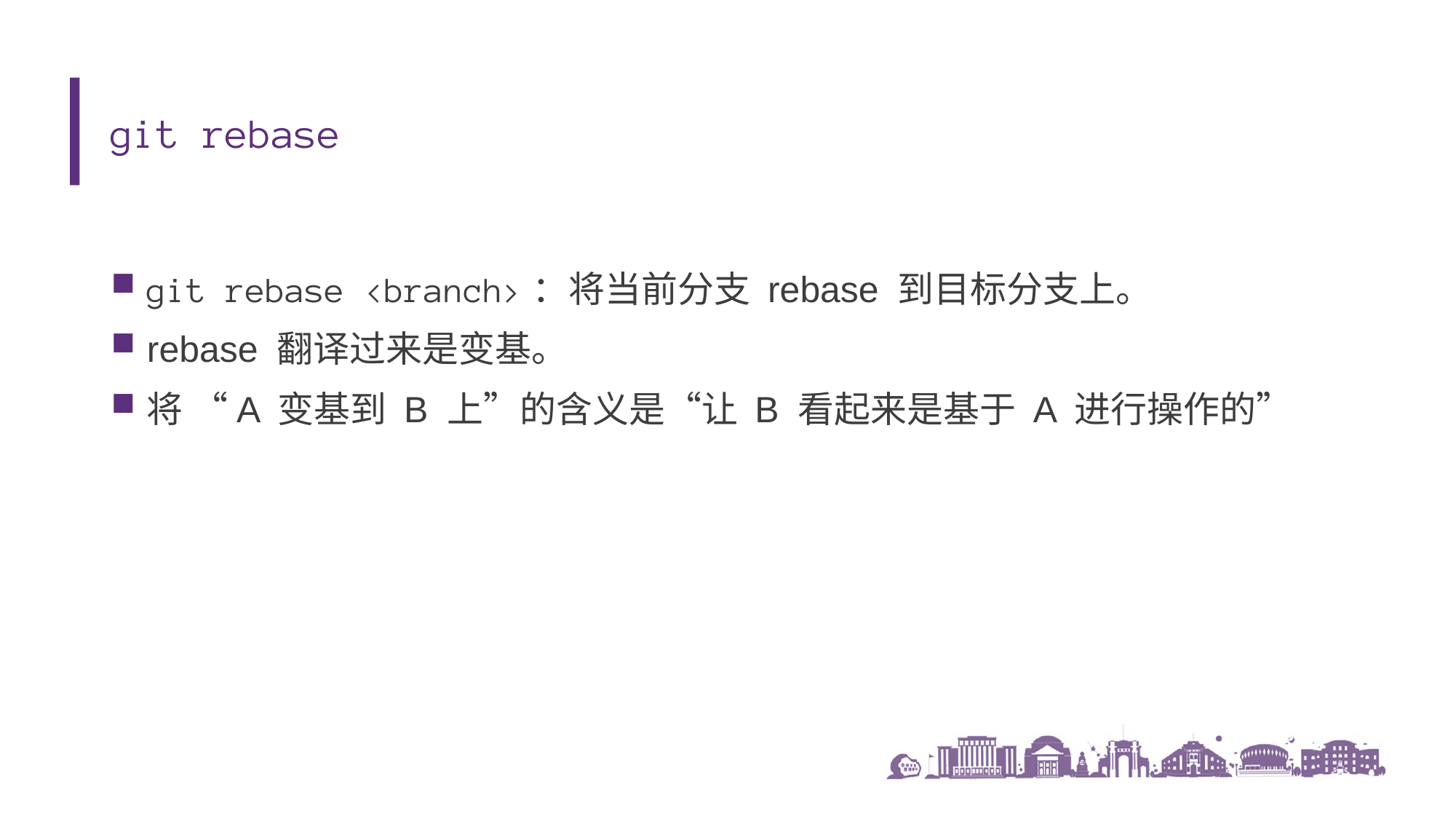

# git rebase
git rebase <branch>：将当前分支 rebase 到目标分支上。
rebase 翻译过来是变基。
将 “A 变基到 B 上”的含义是“让 B 看起来是基于 A 进行操作的”